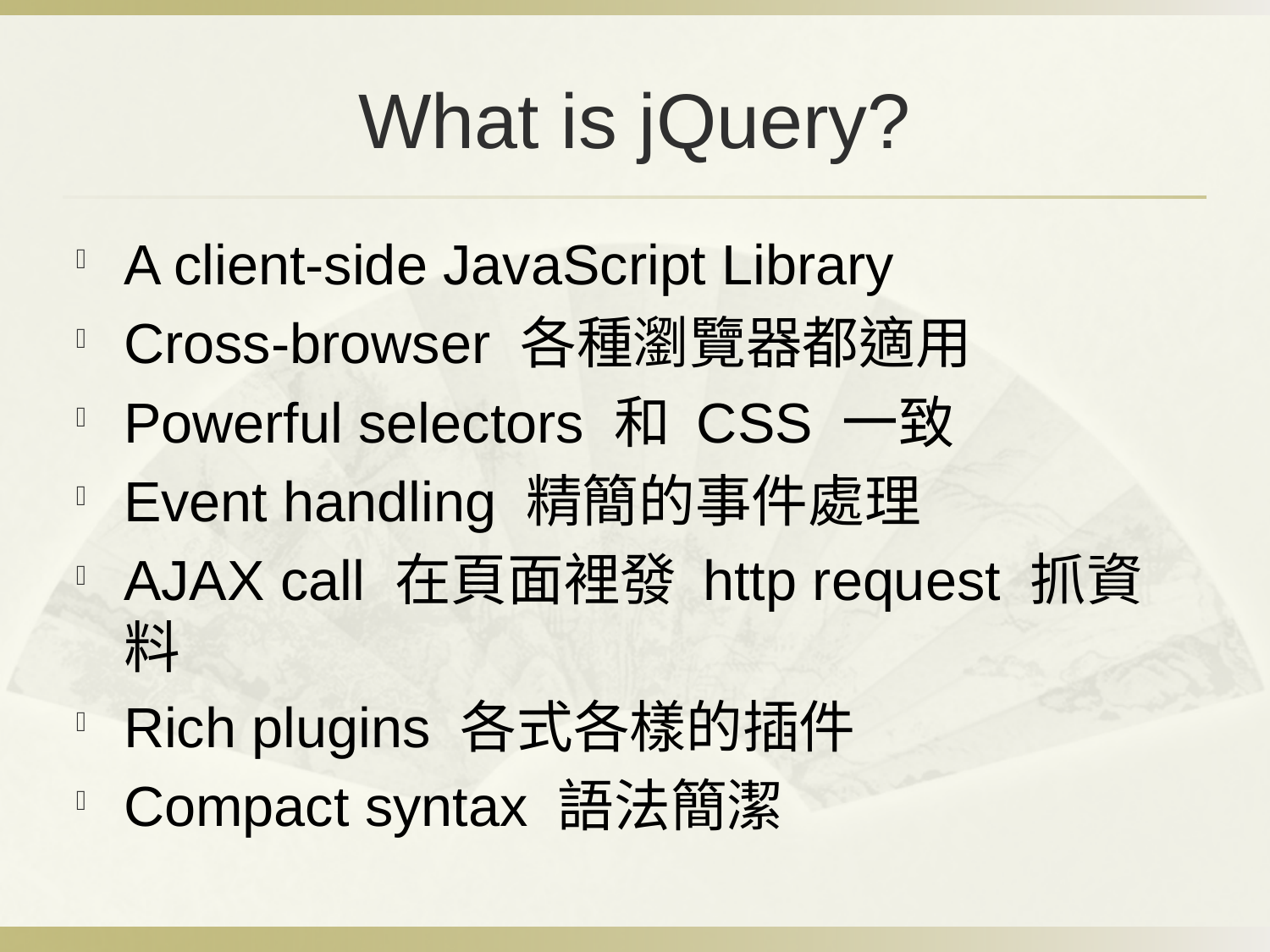

# What is jQuery?
A client-side JavaScript Library
Cross-browser 各種瀏覽器都適用
Powerful selectors 和 CSS 一致
Event handling 精簡的事件處理
AJAX call 在頁面裡發 http request 抓資料
Rich plugins 各式各樣的插件
Compact syntax 語法簡潔